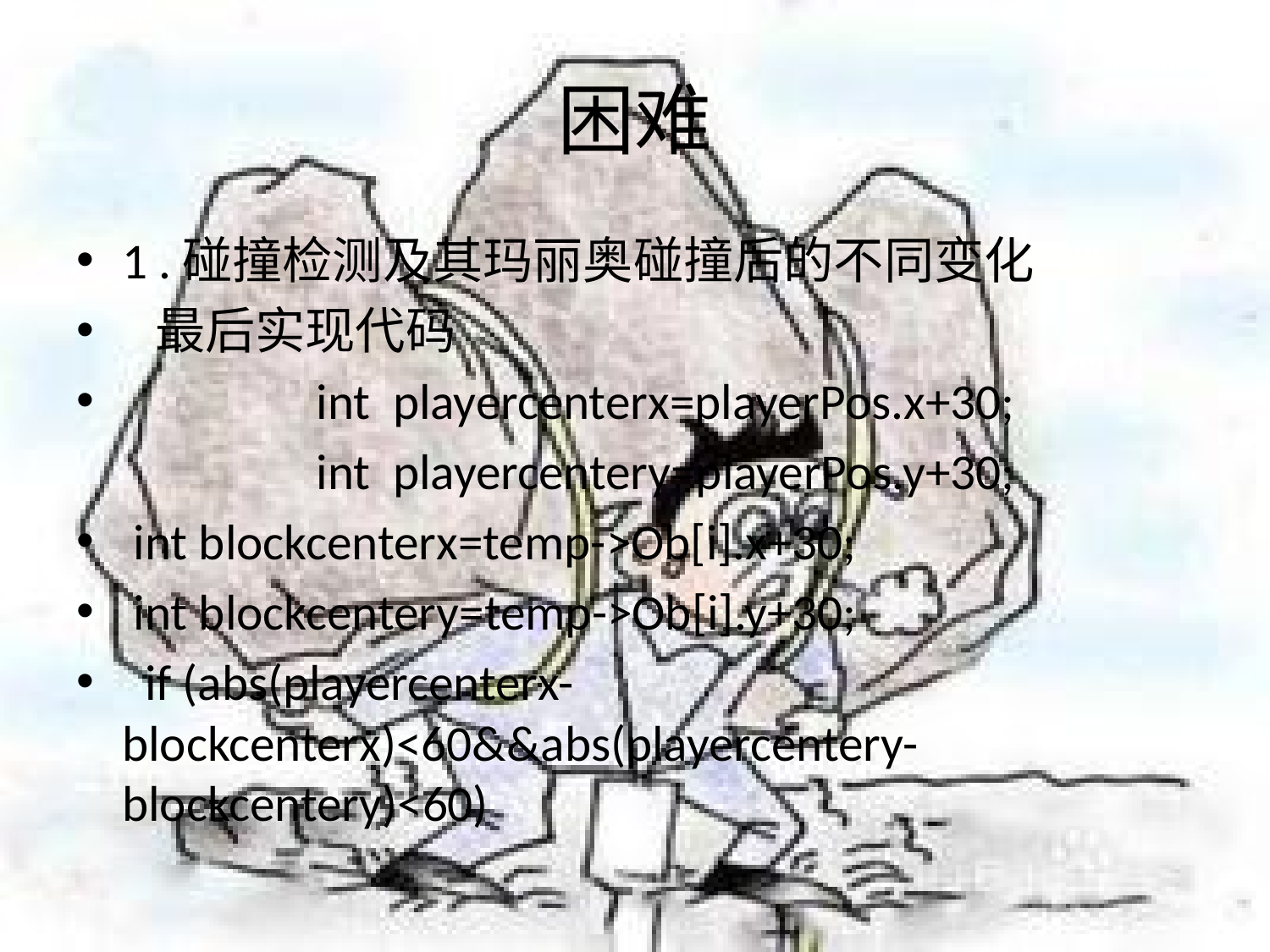

# 困难
1 .碰撞检测及其玛丽奥碰撞后的不同变化
  最后实现代码
                 int  playercenterx=playerPos.x+30;
                     int  playercentery=playerPos.y+30;
		 int blockcenterx=temp->Ob[i].x+30;
		 int blockcentery=temp->Ob[i].y+30;
		  if (abs(playercenterx-   blockcenterx)<60&&abs(playercentery-blockcentery)<60)